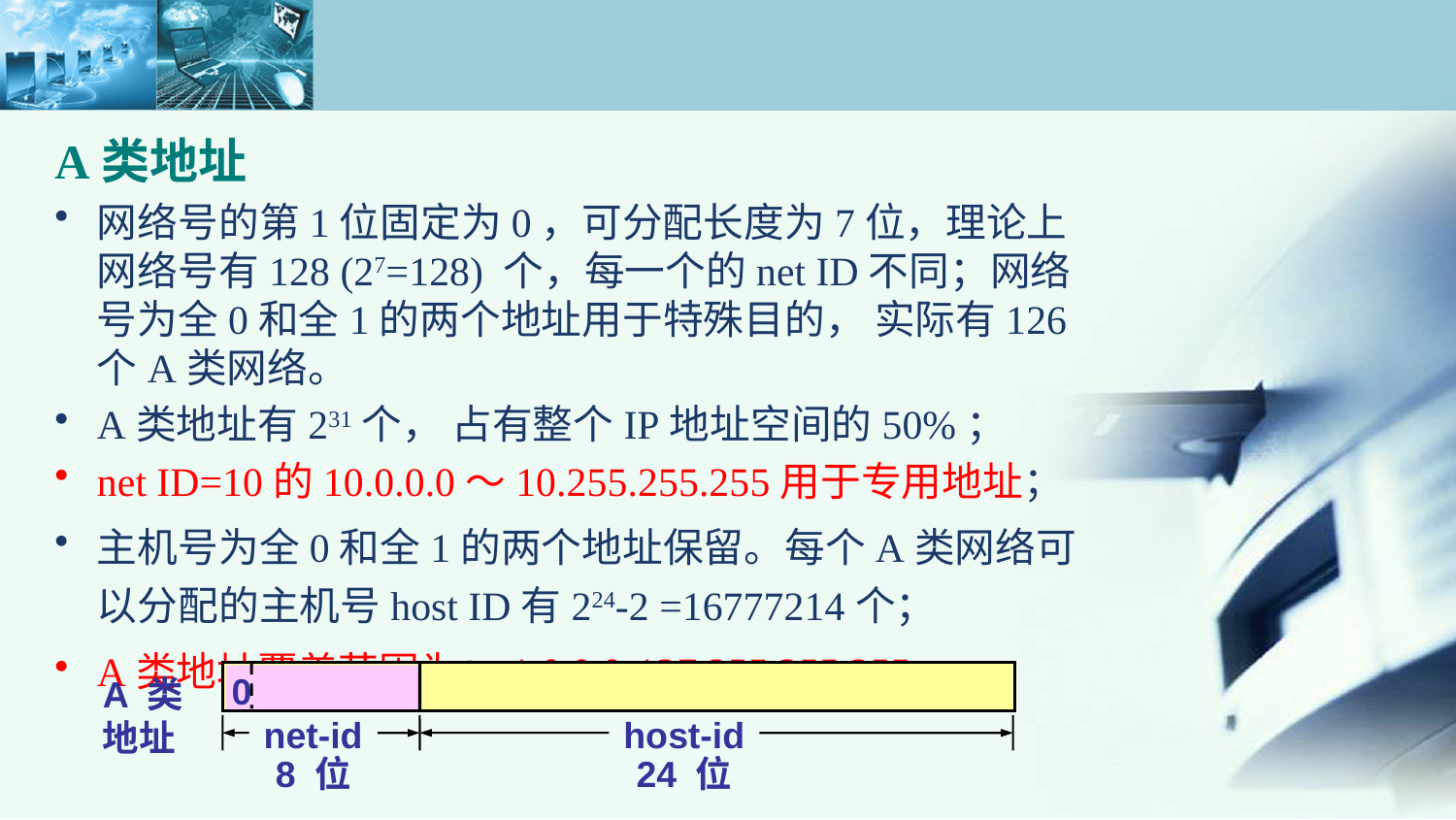

A类地址
网络号的第1位固定为0，可分配长度为7位，理论上网络号有128 (27=128) 个，每一个的net ID不同；网络号为全0和全1的两个地址用于特殊目的， 实际有126个A类网络。
A类地址有231个， 占有整个IP地址空间的50%；
net ID=10的10.0.0.0～10.255.255.255用于专用地址；
主机号为全0和全1的两个地址保留。每个A类网络可以分配的主机号host ID有224-2 =16777214个；
A类地址覆盖范围为：1.0.0.0-127.255.255.255。
0

A 类
地址

net-id
8 位
host-id
24 位